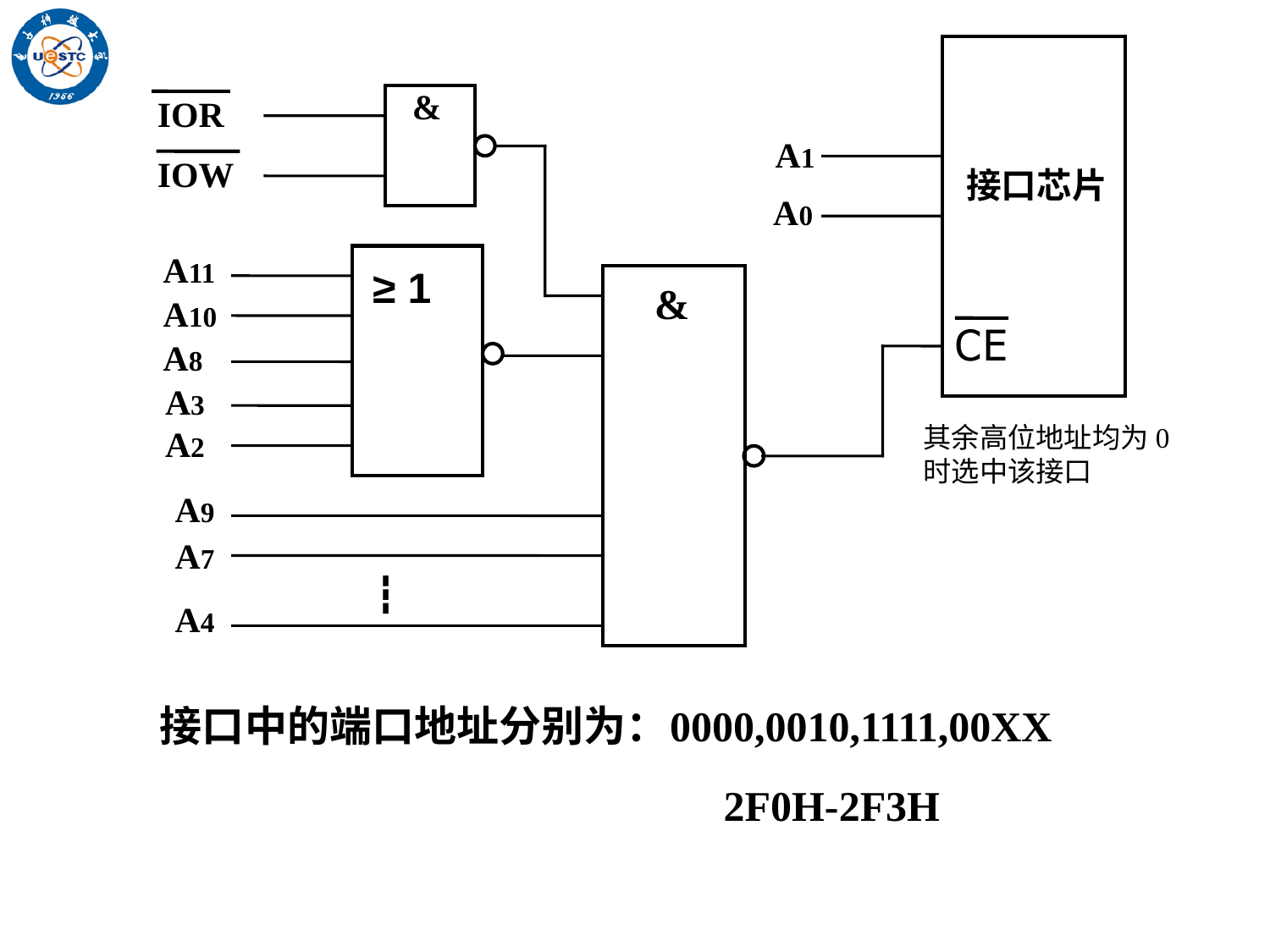

&
IOR

A1

IOW

接口芯片

A0

A11

≥ 1

&

A10

CE

A8

A3

其余高位地址均为0
时选中该接口
A2

A9

A7

┇
A4

0000,0010,1111,00XX
接口中的端口地址分别为：
2F0H-2F3H